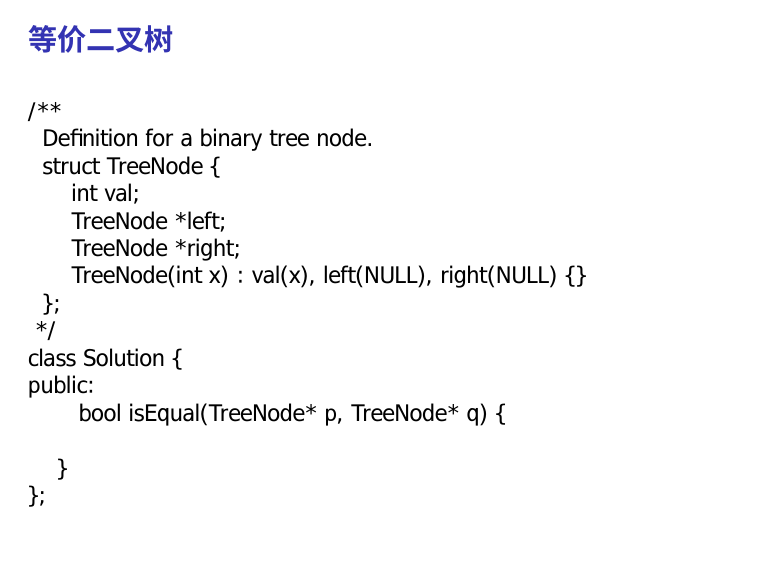

# 等价二叉树
/**
  Definition for a binary tree node.
  struct TreeNode {
      int val;
      TreeNode *left;
      TreeNode *right;
      TreeNode(int x) : val(x), left(NULL), right(NULL) {}
  };
 */
class Solution {
public:
       bool isEqual(TreeNode* p, TreeNode* q) {

    }
};